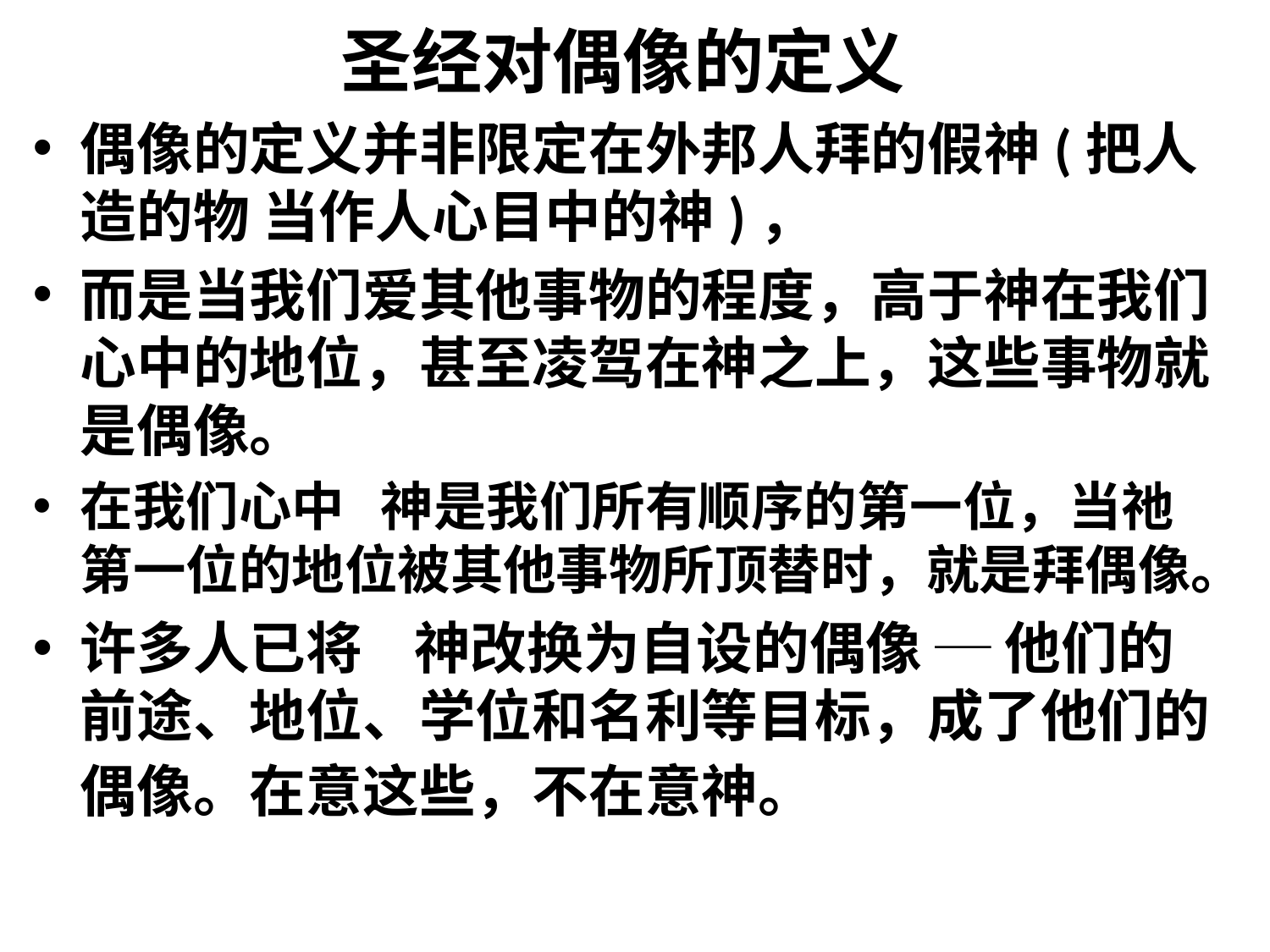

# 圣经对偶像的定义
偶像的定义并非限定在外邦人拜的假神(把人造的物 当作人心目中的神)，
而是当我们爱其他事物的程度，高于神在我们心中的地位，甚至凌驾在神之上，这些事物就是偶像。
在我们心中   神是我们所有顺序的第一位，当祂第一位的地位被其他事物所顶替时，就是拜偶像。
许多人已将    神改换为自设的偶像 ─ 他们的前途、地位、学位和名利等目标，成了他们的偶像。在意这些，不在意神。